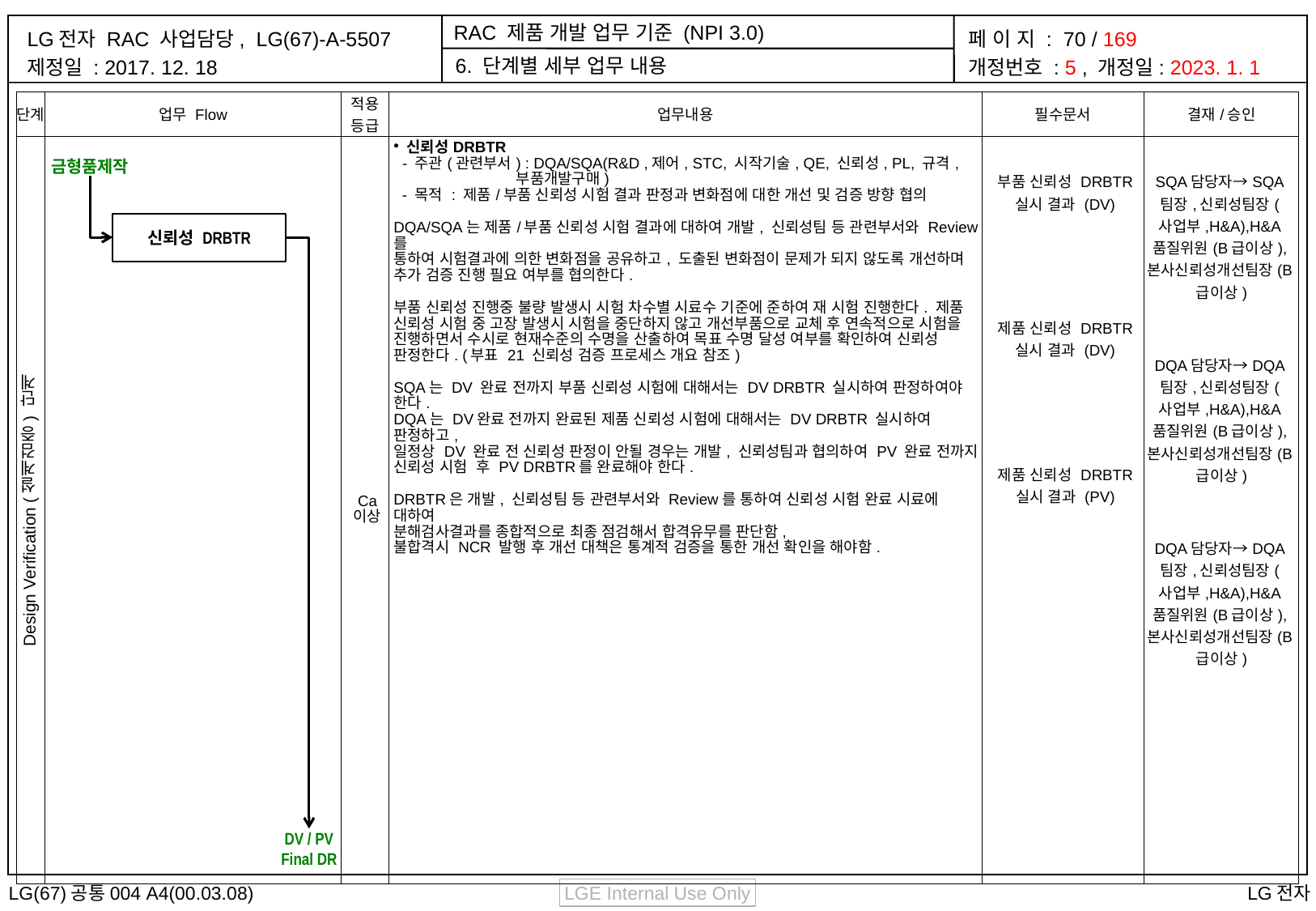

6. 단계별 세부 업무 내용
| 단계 | 업무 Flow | 적용 등급 | 업무내용 | 필수문서 | 결재/승인 |
| --- | --- | --- | --- | --- | --- |
| Design Verification (설계검증) 단계 |  | Ca 이상 | 신뢰성DRBTR - 주관(관련부서) : DQA/SQA(R&D ,제어, STC, 시작기술, QE, 신뢰성, PL, 규격, 부품개발구매) - 목적 : 제품/부품 신뢰성 시험 결과 판정과 변화점에 대한 개선 및 검증 방향 협의 DQA/SQA는 제품/부품 신뢰성 시험 결과에 대하여 개발, 신뢰성팀 등 관련부서와 Review를 통하여 시험결과에 의한 변화점을 공유하고, 도출된 변화점이 문제가 되지 않도록 개선하며 추가 검증 진행 필요 여부를 협의한다. 부품 신뢰성 진행중 불량 발생시 시험 차수별 시료수 기준에 준하여 재 시험 진행한다. 제품 신뢰성 시험 중 고장 발생시 시험을 중단하지 않고 개선부품으로 교체 후 연속적으로 시험을 진행하면서 수시로 현재수준의 수명을 산출하여 목표 수명 달성 여부를 확인하여 신뢰성 판정한다. (부표 21 신뢰성 검증 프로세스 개요 참조) SQA는 DV 완료 전까지 부품 신뢰성 시험에 대해서는 DV DRBTR 실시하여 판정하여야 한다. DQA는 DV완료 전까지 완료된 제품 신뢰성 시험에 대해서는 DV DRBTR 실시하여 판정하고, 일정상 DV 완료 전 신뢰성 판정이 안될 경우는 개발, 신뢰성팀과 협의하여 PV 완료 전까지 신뢰성 시험 후 PV DRBTR를 완료해야 한다. DRBTR은 개발, 신뢰성팀 등 관련부서와 Review를 통하여 신뢰성 시험 완료 시료에 대하여 분해검사결과를 종합적으로 최종 점검해서 합격유무를 판단함, 불합격시 NCR 발행 후 개선 대책은 통계적 검증을 통한 개선 확인을 해야함. | 부품 신뢰성 DRBTR 실시 결과 (DV) 제품 신뢰성 DRBTR 실시 결과 (DV) 제품 신뢰성 DRBTR 실시 결과 (PV) | SQA담당자→SQA팀장,신뢰성팀장(사업부,H&A),H&A품질위원(B급이상),본사신뢰성개선팀장(B급이상) DQA담당자→DQA팀장,신뢰성팀장(사업부,H&A),H&A품질위원(B급이상),본사신뢰성개선팀장(B급이상) DQA담당자→DQA팀장,신뢰성팀장(사업부,H&A),H&A품질위원(B급이상),본사신뢰성개선팀장(B급이상) |
금형품제작
신뢰성 DRBTR
DV / PV
Final DR